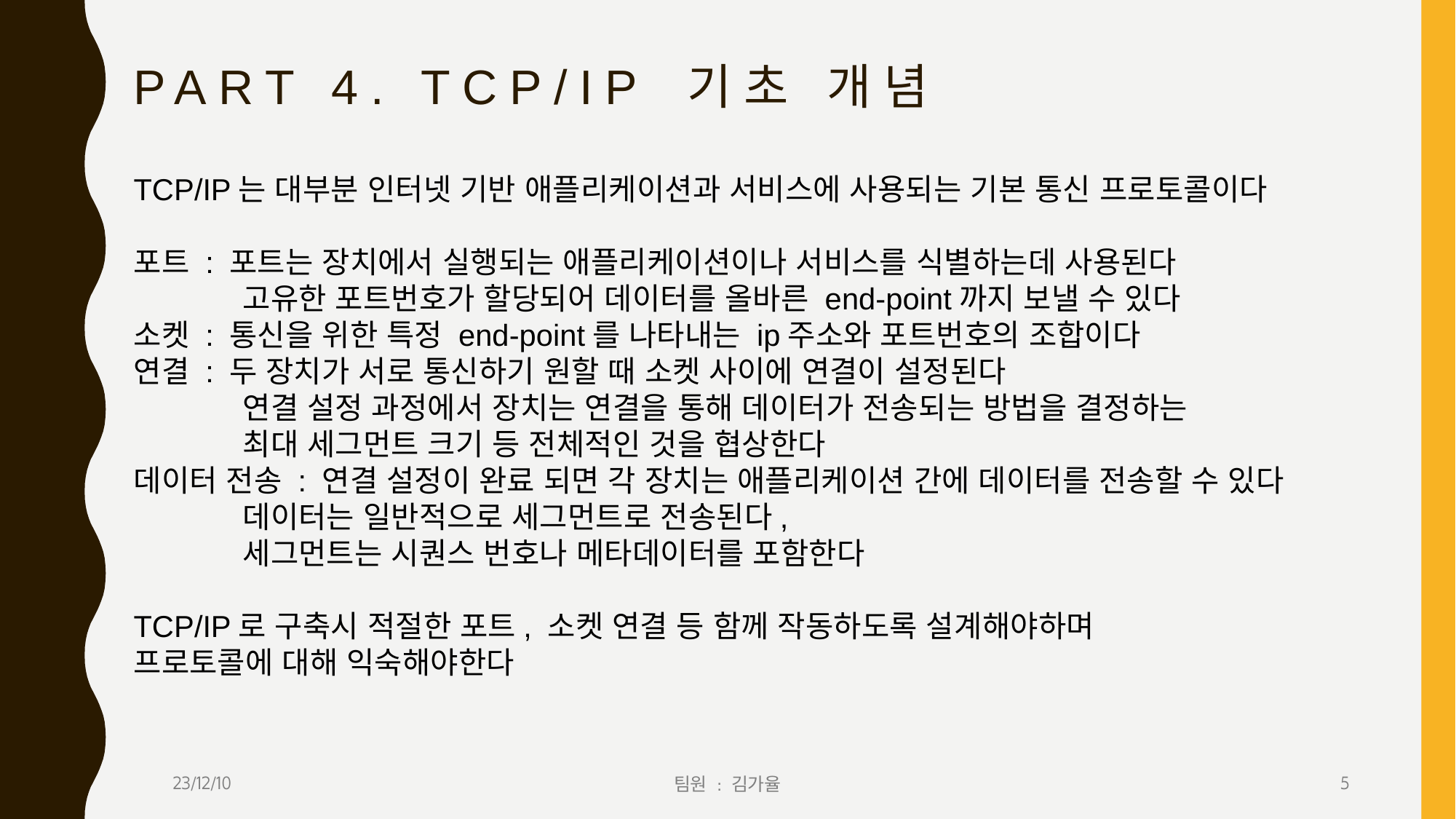

# part 4. TCP/IP 기초 개념
TCP/IP는 대부분 인터넷 기반 애플리케이션과 서비스에 사용되는 기본 통신 프로토콜이다

포트 : 포트는 장치에서 실행되는 애플리케이션이나 서비스를 식별하는데 사용된다
	고유한 포트번호가 할당되어 데이터를 올바른 end-point까지 보낼 수 있다
소켓 : 통신을 위한 특정 end-point를 나타내는 ip주소와 포트번호의 조합이다
연결 : 두 장치가 서로 통신하기 원할 때 소켓 사이에 연결이 설정된다
	연결 설정 과정에서 장치는 연결을 통해 데이터가 전송되는 방법을 결정하는
	최대 세그먼트 크기 등 전체적인 것을 협상한다
데이터 전송 : 연결 설정이 완료 되면 각 장치는 애플리케이션 간에 데이터를 전송할 수 있다
	데이터는 일반적으로 세그먼트로 전송된다,
	세그먼트는 시퀀스 번호나 메타데이터를 포함한다

TCP/IP로 구축시 적절한 포트, 소켓 연결 등 함께 작동하도록 설계해야하며
프로토콜에 대해 익숙해야한다

팀원 : 김가율
23/12/10
5